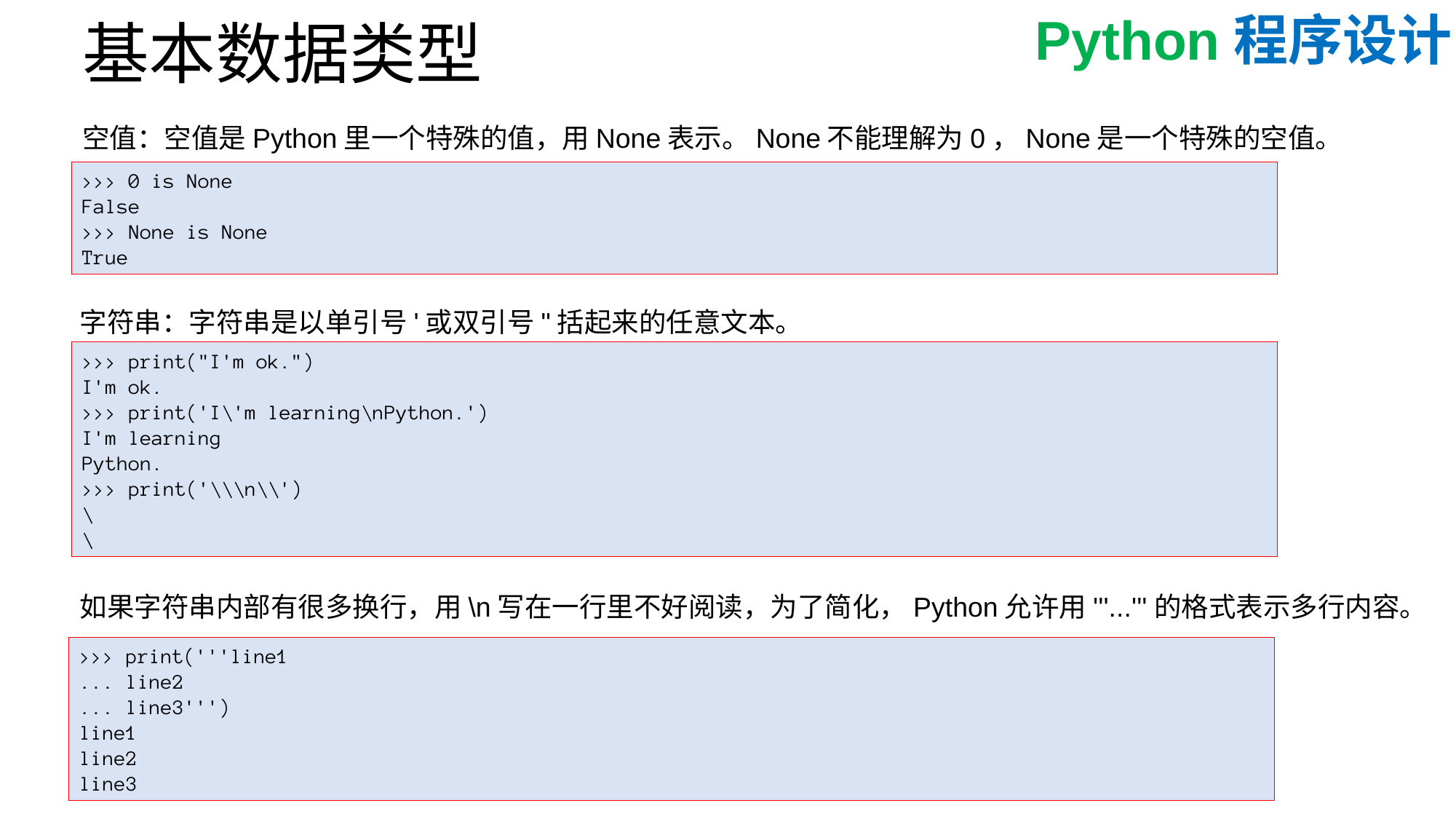

# 基本数据类型
空值：空值是Python里一个特殊的值，用None表示。None不能理解为0，None是一个特殊的空值。
>>> 0 is None
False
>>> None is None
True
字符串：字符串是以单引号'或双引号"括起来的任意文本。
>>> print("I'm ok.")
I'm ok.
>>> print('I\'m learning\nPython.')
I'm learning
Python.
>>> print('\\\n\\')
\
\
如果字符串内部有很多换行，用\n写在一行里不好阅读，为了简化，Python允许用'''...'''的格式表示多行内容。
>>> print('''line1
... line2
... line3''')
line1
line2
line3
13